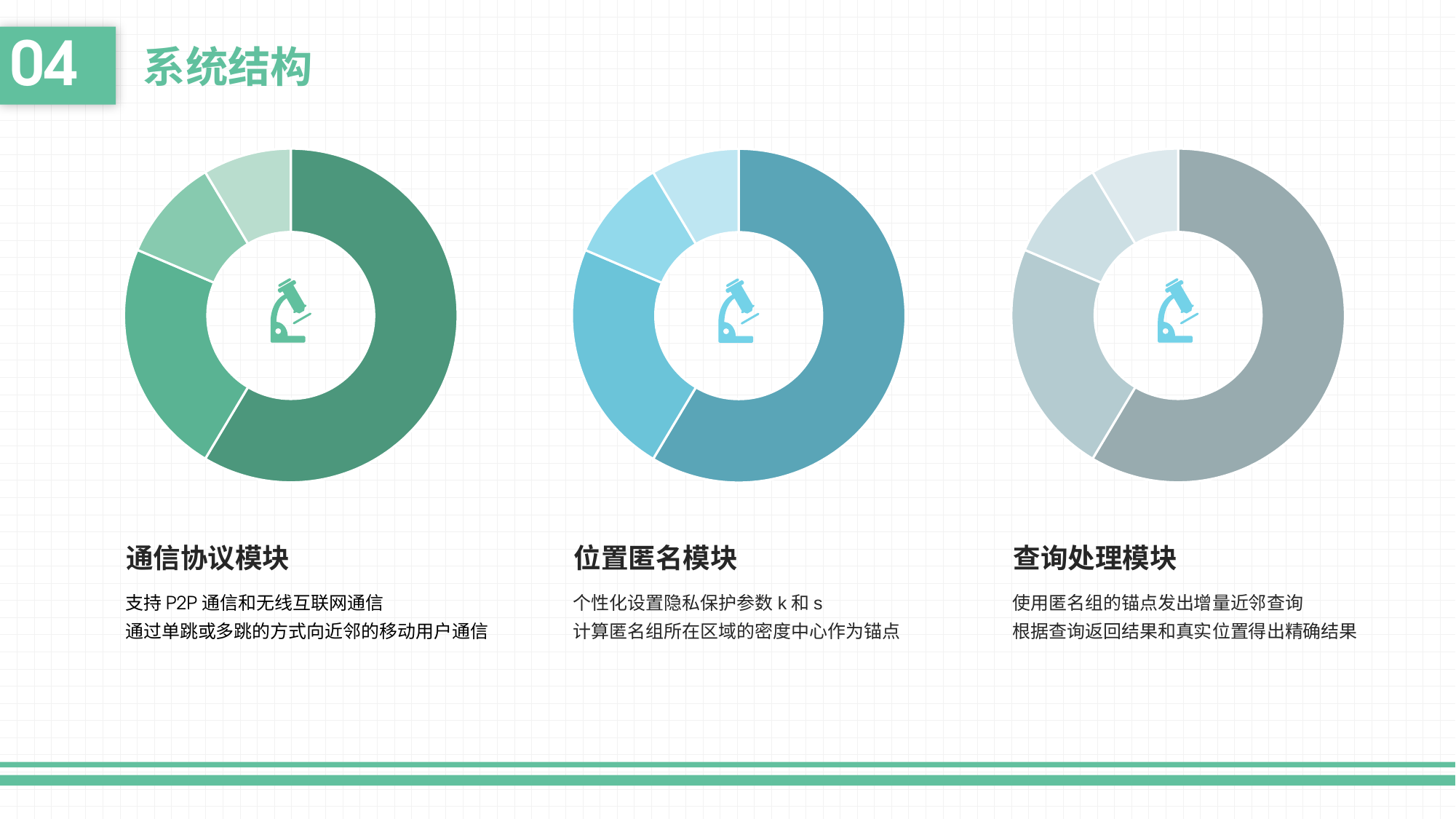

04
系统结构

### Chart

| Category | 销售额 |
|---|---|
| 第一季度 | 8.2 |
| 第二季度 | 3.2 |
| 第三季度 | 1.4 |
| 第四季度 | 1.2 |

### Chart

| Category | 销售额 |
|---|---|
| 第一季度 | 8.2 |
| 第二季度 | 3.2 |
| 第三季度 | 1.4 |
| 第四季度 | 1.2 |

### Chart

| Category | 销售额 |
|---|---|
| 第一季度 | 8.2 |
| 第二季度 | 3.2 |
| 第三季度 | 1.4 |
| 第四季度 | 1.2 |

通信协议模块
查询处理模块
位置匿名模块
支持P2P通信和无线互联网通信
通过单跳或多跳的方式向近邻的移动用户通信
使用匿名组的锚点发出增量近邻查询
根据查询返回结果和真实位置得出精确结果
个性化设置隐私保护参数k和s
计算匿名组所在区域的密度中心作为锚点